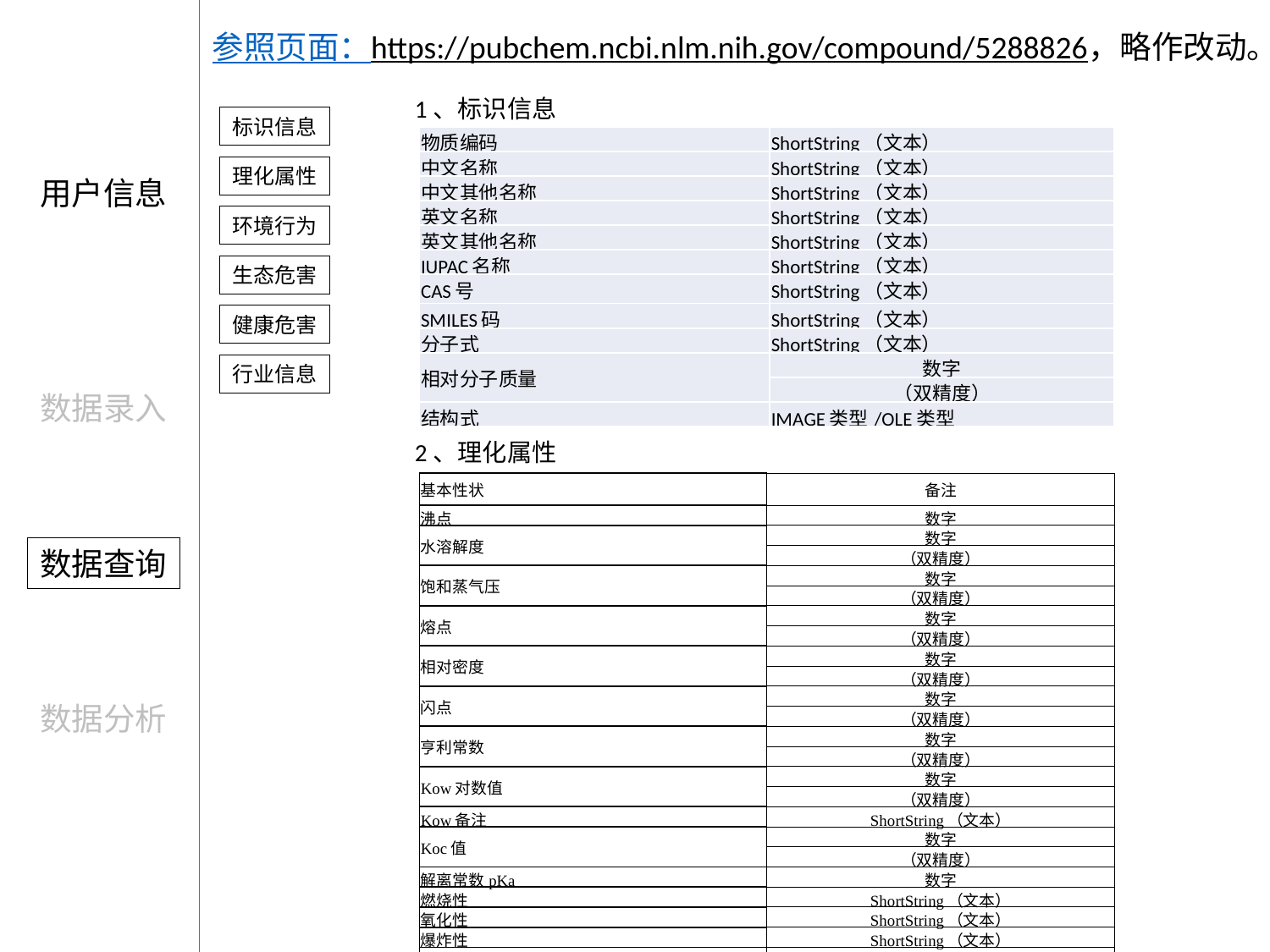

参照页面：https://pubchem.ncbi.nlm.nih.gov/compound/5288826，略作改动。
1、标识信息
标识信息
| 物质编码 | ShortString（文本） |
| --- | --- |
| 中文名称 | ShortString（文本） |
| 中文其他名称 | ShortString（文本） |
| 英文名称 | ShortString（文本） |
| 英文其他名称 | ShortString（文本） |
| IUPAC名称 | ShortString（文本） |
| CAS号 | ShortString（文本） |
| SMILES码 | ShortString（文本） |
| 分子式 | ShortString（文本） |
| 相对分子质量 | 数字 |
|  | （双精度） |
| 结构式 | IMAGE类型/OLE类型 |
理化属性
用户信息
环境行为
生态危害
健康危害
行业信息
数据录入
2、理化属性
| 基本性状 | 备注 |
| --- | --- |
| 沸点 | 数字 |
| 水溶解度 | 数字 |
|  | （双精度） |
| 饱和蒸气压 | 数字 |
|  | （双精度） |
| 熔点 | 数字 |
|  | （双精度） |
| 相对密度 | 数字 |
|  | （双精度） |
| 闪点 | 数字 |
|  | （双精度） |
| 亨利常数 | 数字 |
|  | （双精度） |
| Kow对数值 | 数字 |
|  | （双精度） |
| Kow备注 | ShortString（文本） |
| Koc值 | 数字 |
|  | （双精度） |
| 解离常数pKa | 数字 |
| 燃烧性 | ShortString（文本） |
| 氧化性 | ShortString（文本） |
| 爆炸性 | ShortString（文本） |
| 表面张力 | ShortString（文本） |
| pH | 数字 |
|  | （双精度） |
| 其他理化信息 | 备注 |
数据查询
数据分析